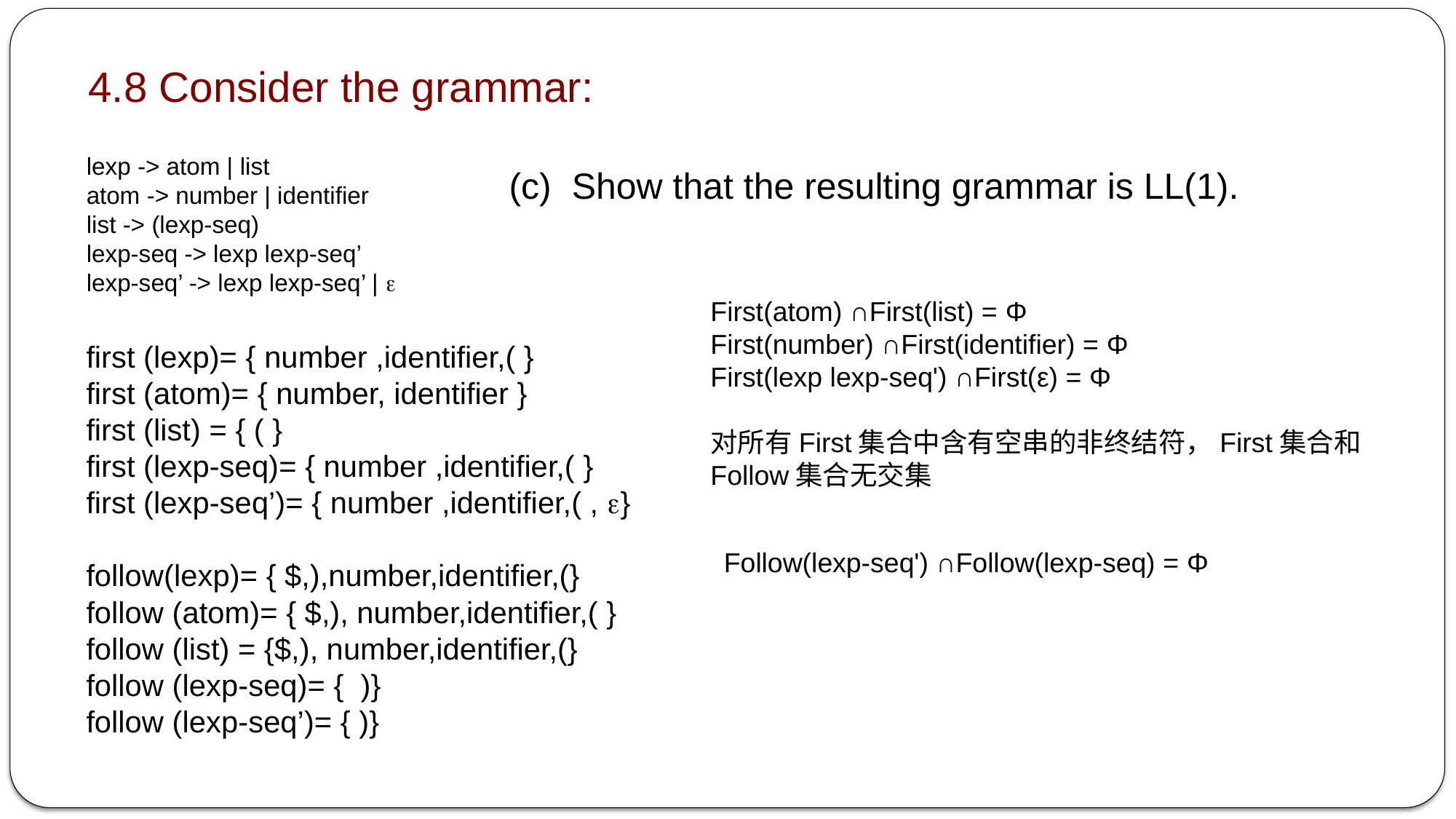

4.8 Consider the grammar:
lexp -> atom | list
atom -> number | identifier
list -> (lexp-seq)
lexp-seq -> lexp lexp-seq’
lexp-seq’ -> lexp lexp-seq’ | ε
(c)  Show that the resulting grammar is LL(1).
First(atom) ∩First(list) = Φ
First(number) ∩First(identifier) = Φ
First(lexp lexp-seq') ∩First(ε) = Φ
first (lexp)= { number ,identifier,( }
first (atom)= { number, identifier }
first (list) = { ( }
first (lexp-seq)= { number ,identifier,( }
first (lexp-seq’)= { number ,identifier,( , ε}

follow(lexp)= { $,),number,identifier,(}
follow (atom)= { $,), number,identifier,( }
follow (list) = {$,), number,identifier,(}
follow (lexp-seq)= {  )}
follow (lexp-seq’)= { )}
对所有First集合中含有空串的非终结符，First集合和Follow集合无交集
Follow(lexp-seq') ∩Follow(lexp-seq) = Φ